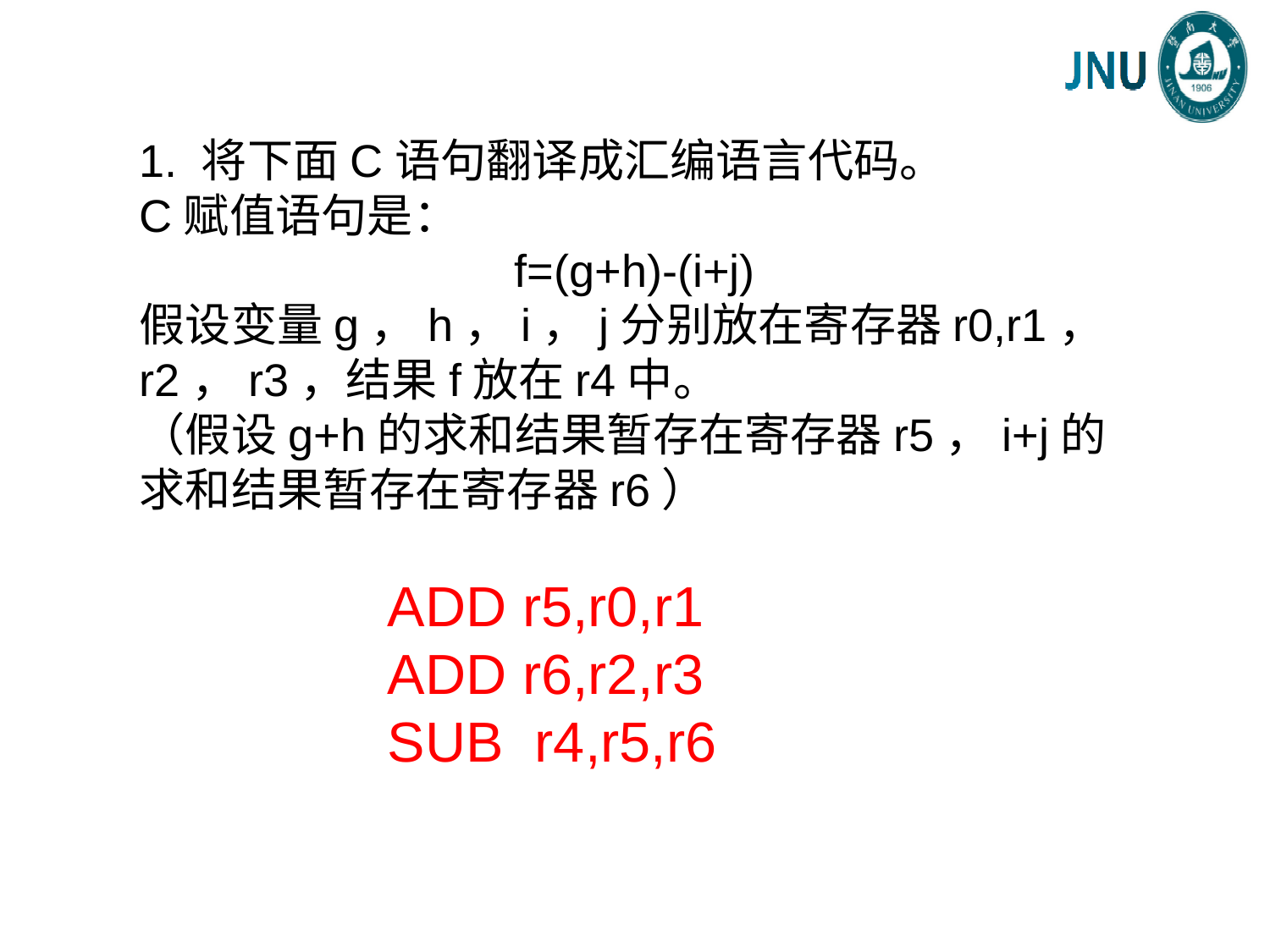

1. 将下面C语句翻译成汇编语言代码。
C赋值语句是：
f=(g+h)-(i+j)
假设变量g，h，i，j分别放在寄存器r0,r1，
r2，r3，结果f放在r4中。
（假设g+h的求和结果暂存在寄存器r5，i+j的求和结果暂存在寄存器r6）

ADD r5,r0,r1
ADD r6,r2,r3
SUB  r4,r5,r6